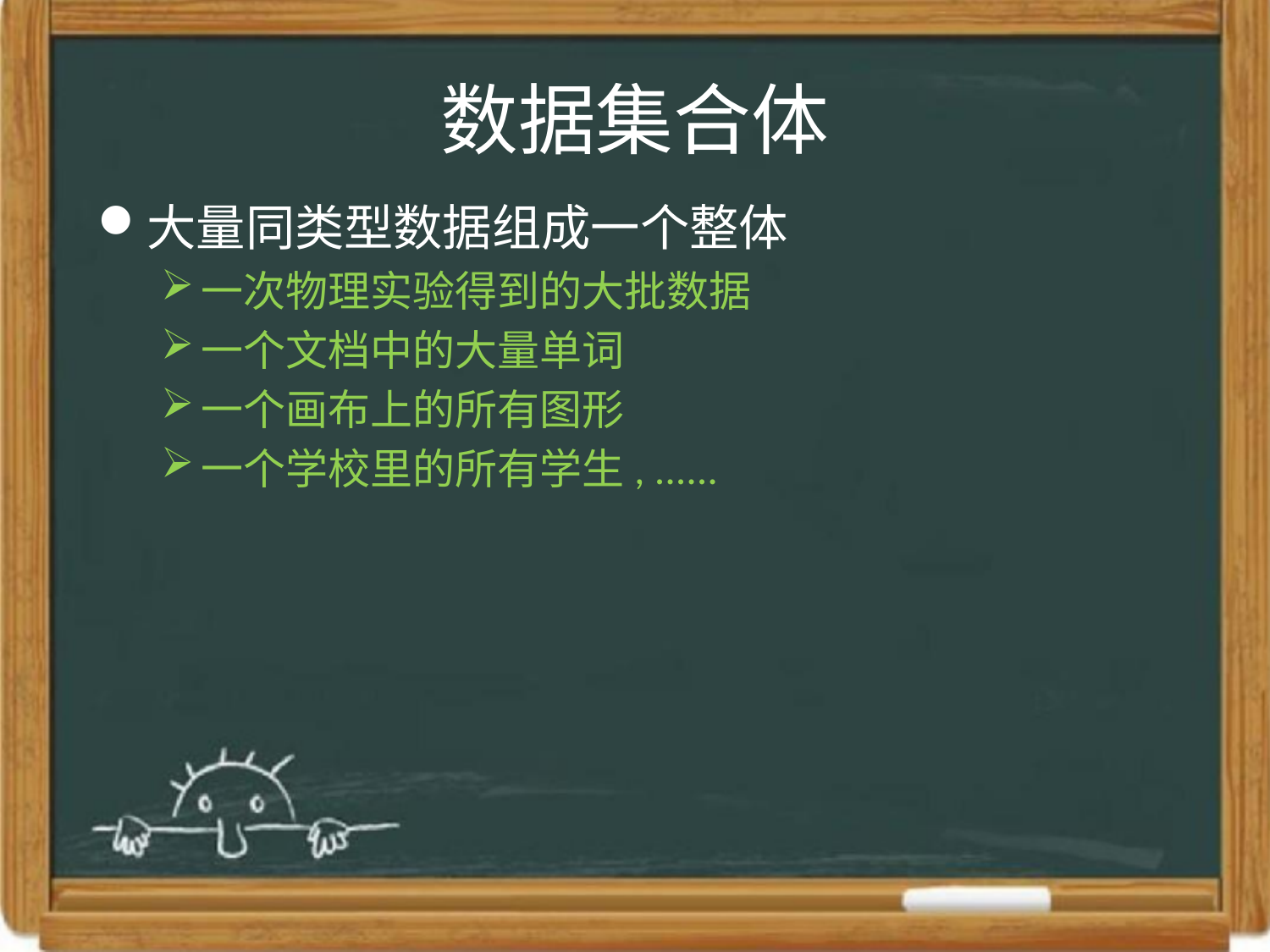

# 数据集合体
大量同类型数据组成一个整体
一次物理实验得到的大批数据
一个文档中的大量单词
一个画布上的所有图形
一个学校里的所有学生, ......